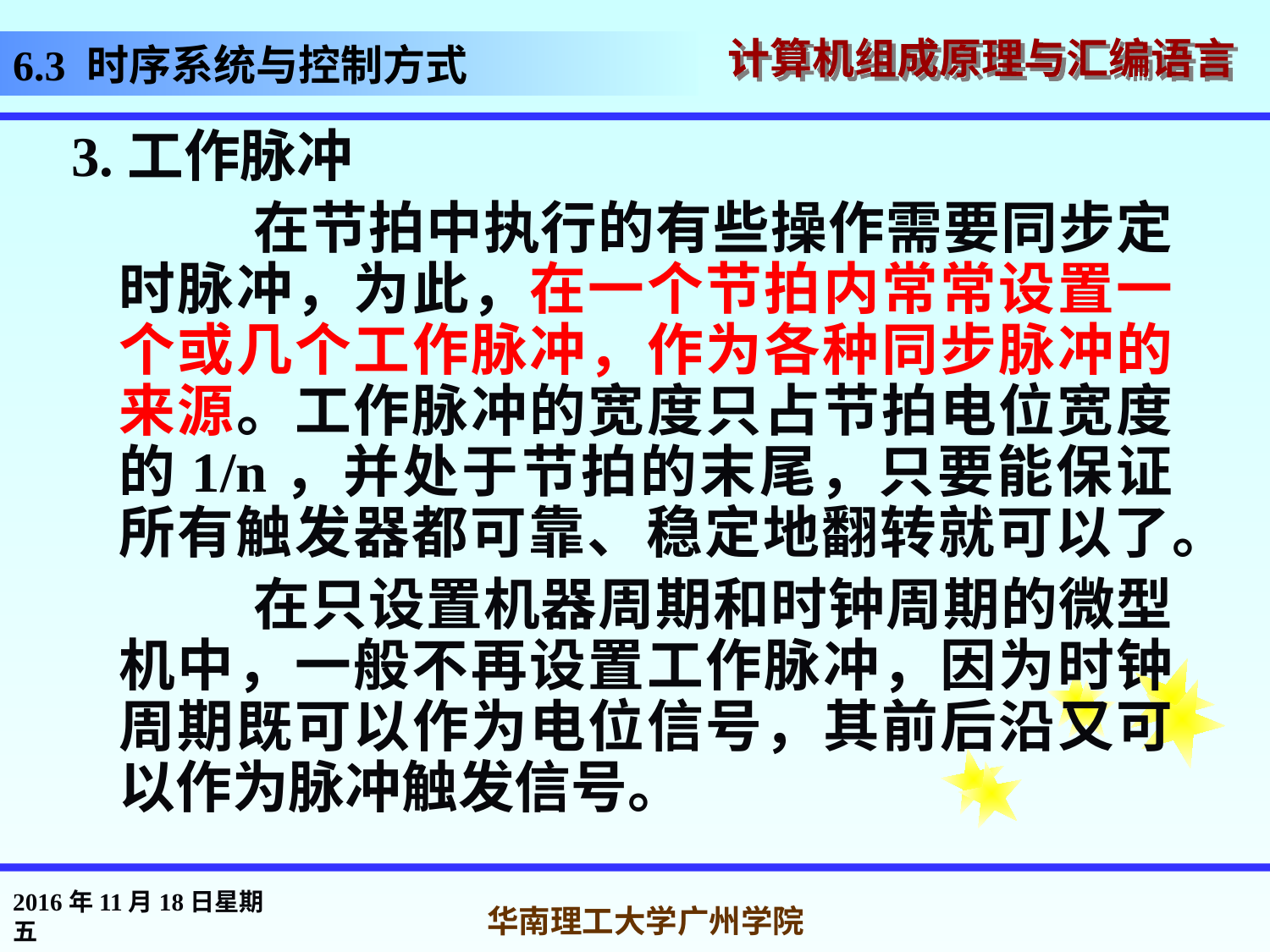

# 6.3 时序系统与控制方式
3.工作脉冲
            在节拍中执行的有些操作需要同步定时脉冲，为此，在一个节拍内常常设置一个或几个工作脉冲，作为各种同步脉冲的来源。工作脉冲的宽度只占节拍电位宽度的1/n，并处于节拍的末尾，只要能保证所有触发器都可靠、稳定地翻转就可以了。
            在只设置机器周期和时钟周期的微型机中，一般不再设置工作脉冲，因为时钟周期既可以作为电位信号，其前后沿又可以作为脉冲触发信号。
2016年11月18日星期五
华南理工大学广州学院